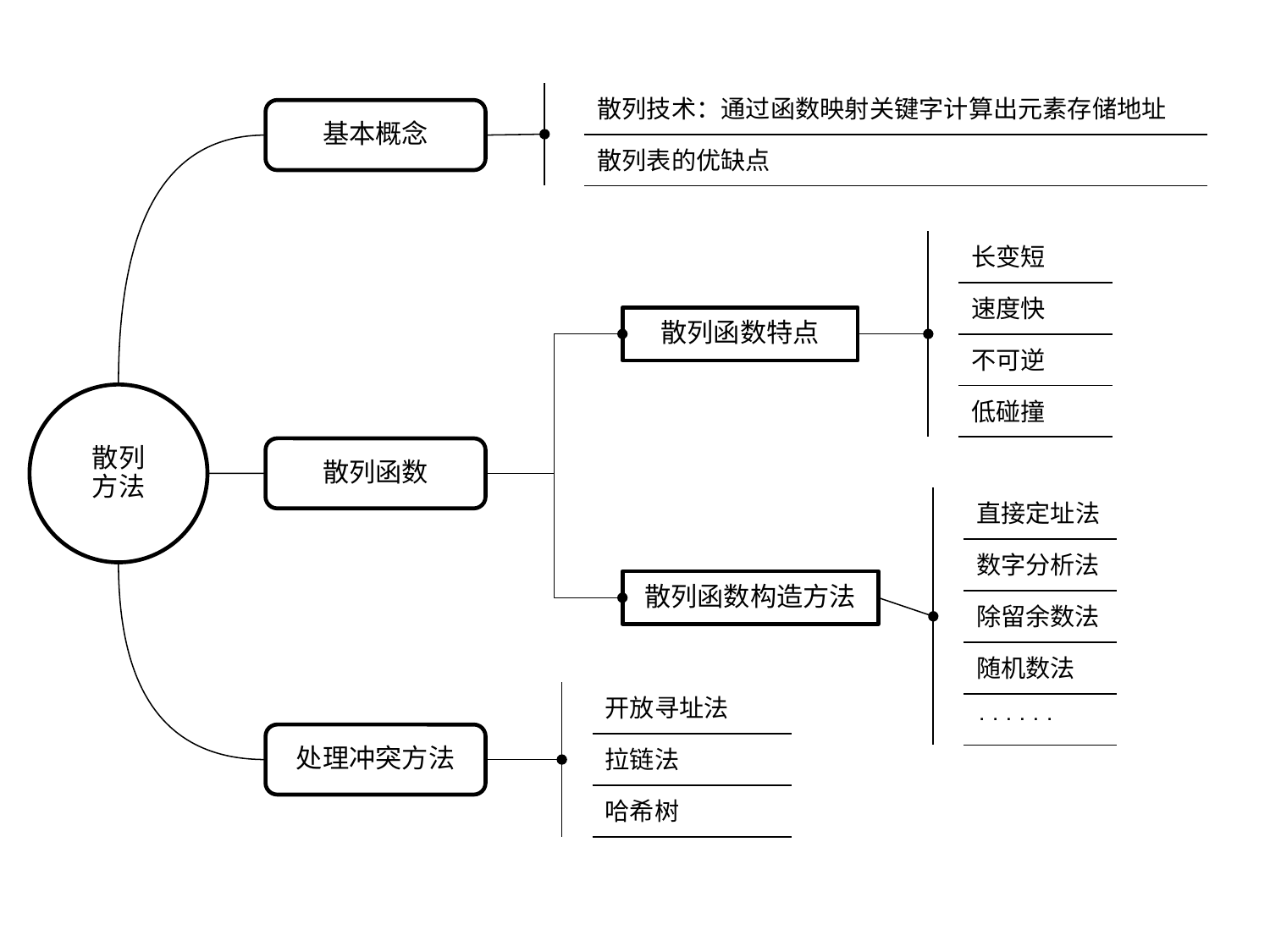

|  | 散列技术：通过函数映射关键字计算出元素存储地址 |
| --- | --- |
|  | 散列表的优缺点 |
基本概念
|  | 长变短 |
| --- | --- |
|  | 速度快 |
|  | 不可逆 |
|  | 低碰撞 |
散列函数特点
散列
方法
散列函数
|  | 直接定址法 |
| --- | --- |
|  | 数字分析法 |
|  | 除留余数法 |
|  | 随机数法 |
|  | ...... |
散列函数构造方法
|  | 开放寻址法 |
| --- | --- |
|  | 拉链法 |
|  | 哈希树 |
处理冲突方法